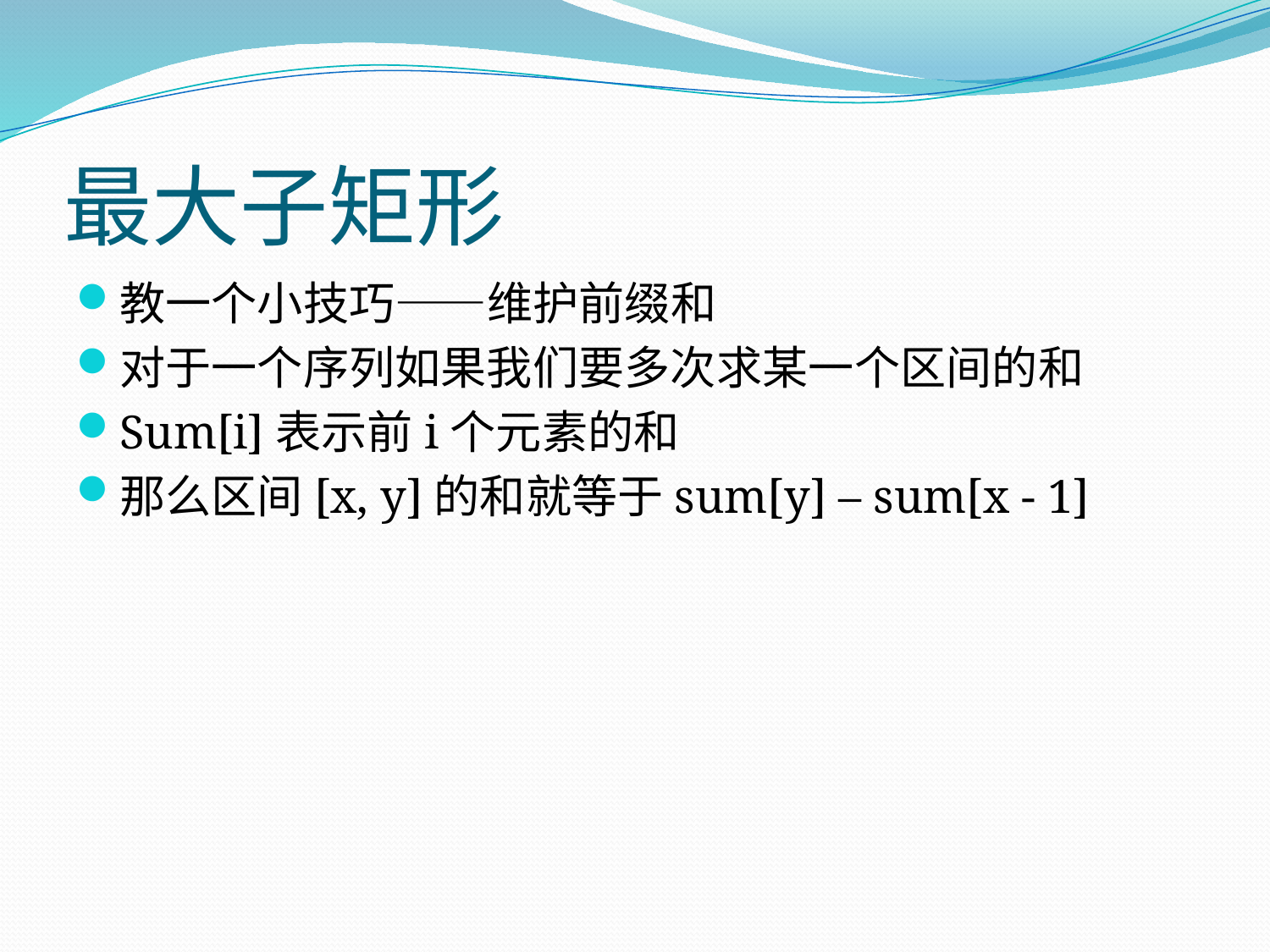

# 最大子矩形
教一个小技巧——维护前缀和
对于一个序列如果我们要多次求某一个区间的和
Sum[i]表示前i个元素的和
那么区间[x, y]的和就等于sum[y] – sum[x - 1]